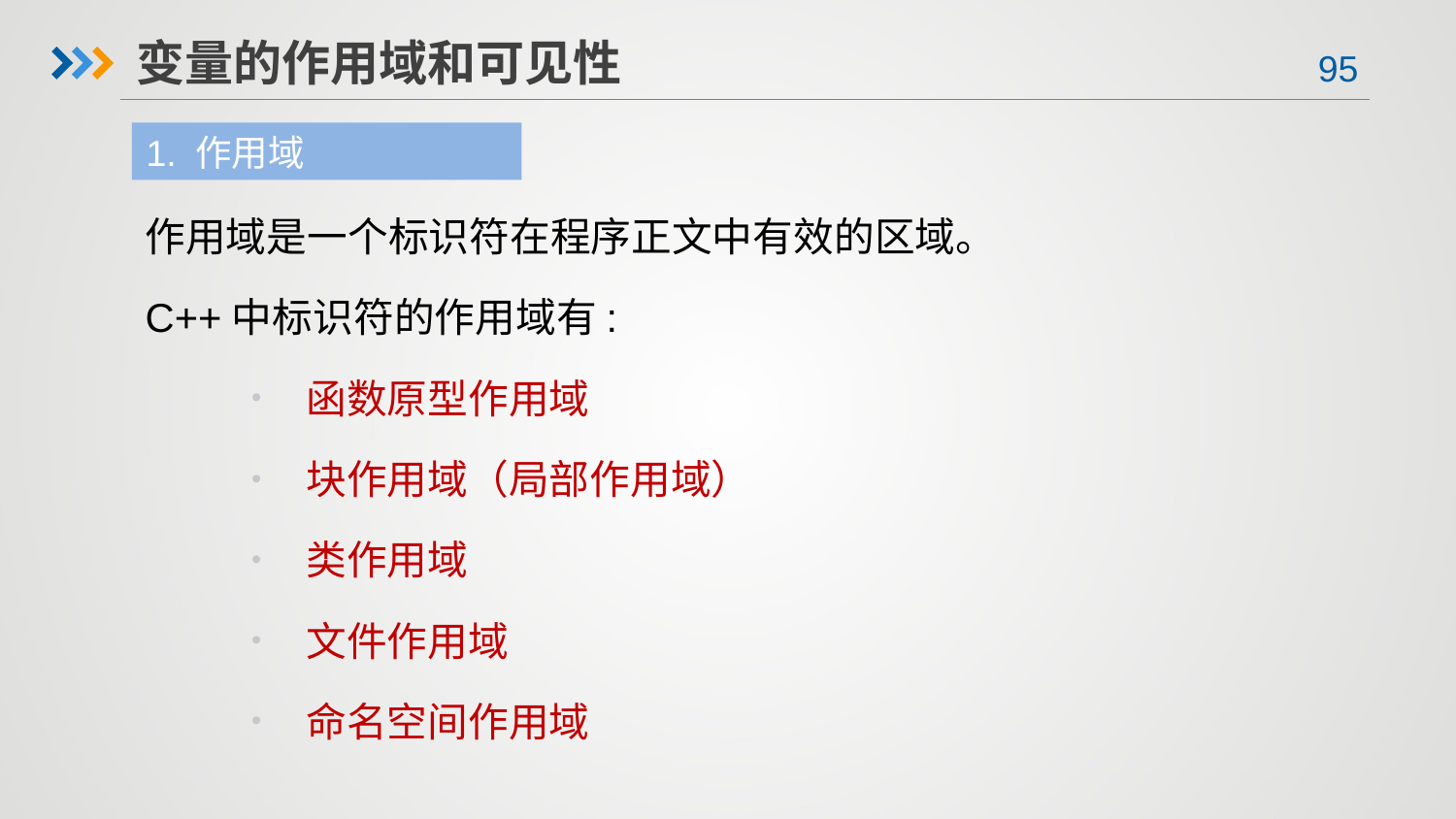

变量的作用域和可见性
1. 作用域
作用域是一个标识符在程序正文中有效的区域。
C++中标识符的作用域有:
函数原型作用域
块作用域（局部作用域）
类作用域
文件作用域
命名空间作用域